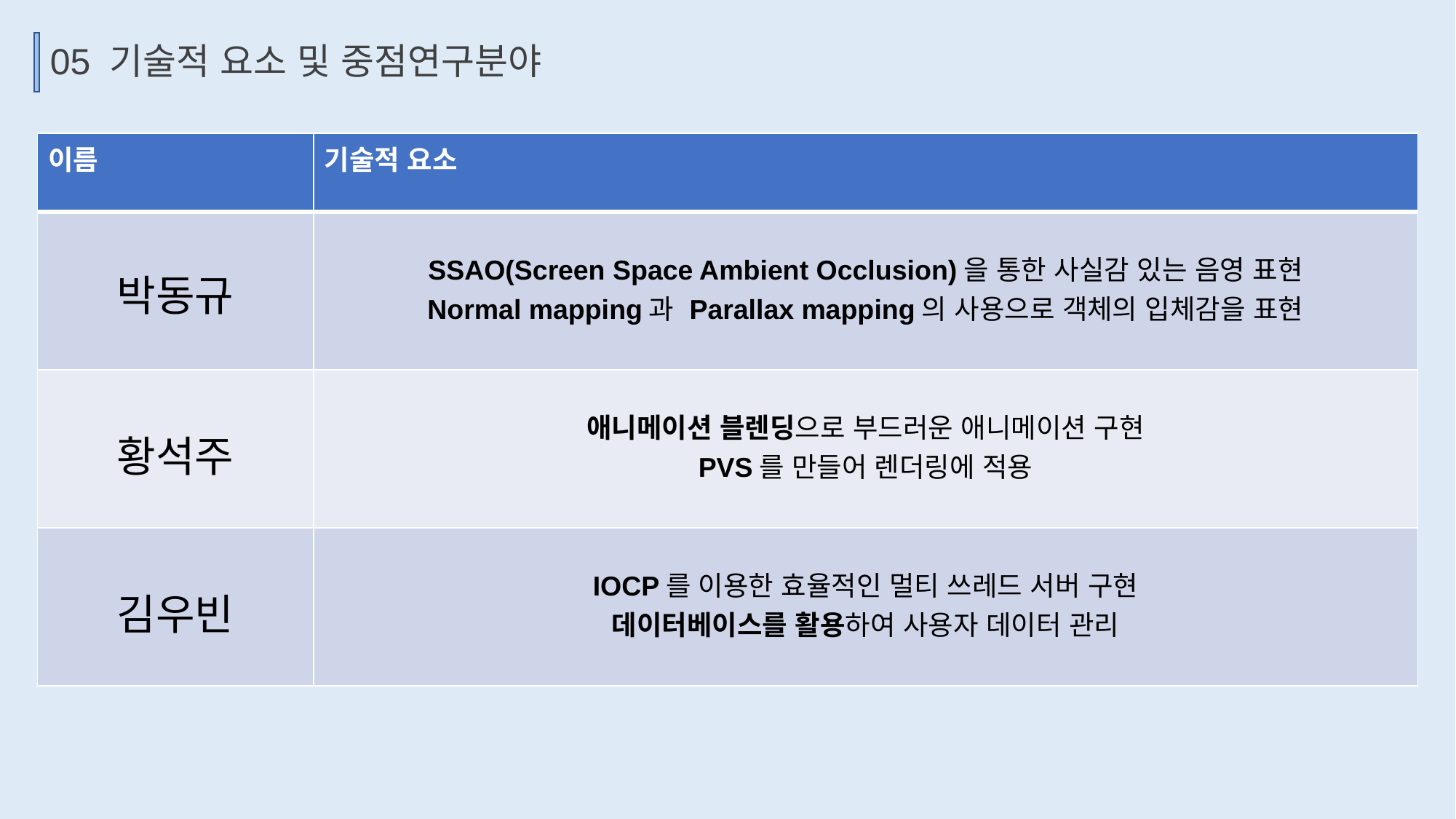

05 기술적 요소 및 중점연구분야
| 이름 | 기술적 요소 |
| --- | --- |
| 박동규 | SSAO(Screen Space Ambient Occlusion)을 통한 사실감 있는 음영 표현 Normal mapping과 Parallax mapping의 사용으로 객체의 입체감을 표현 |
| 황석주 | 애니메이션 블렌딩으로 부드러운 애니메이션 구현 PVS를 만들어 렌더링에 적용 |
| 김우빈 | IOCP를 이용한 효율적인 멀티 쓰레드 서버 구현 데이터베이스를 활용하여 사용자 데이터 관리 |